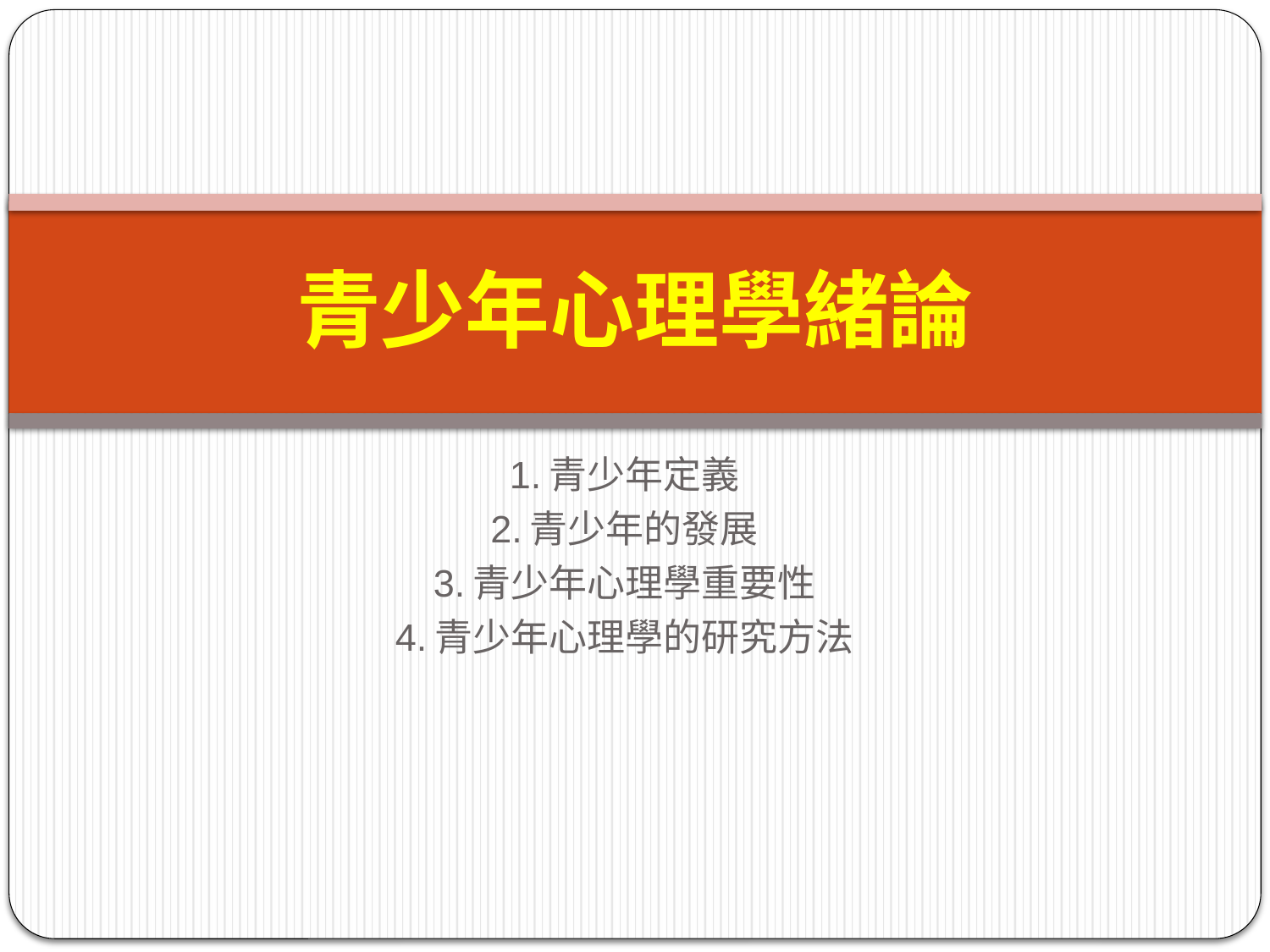

# 青少年心理學緒論
1.青少年定義
2.青少年的發展
3.青少年心理學重要性
4.青少年心理學的研究方法